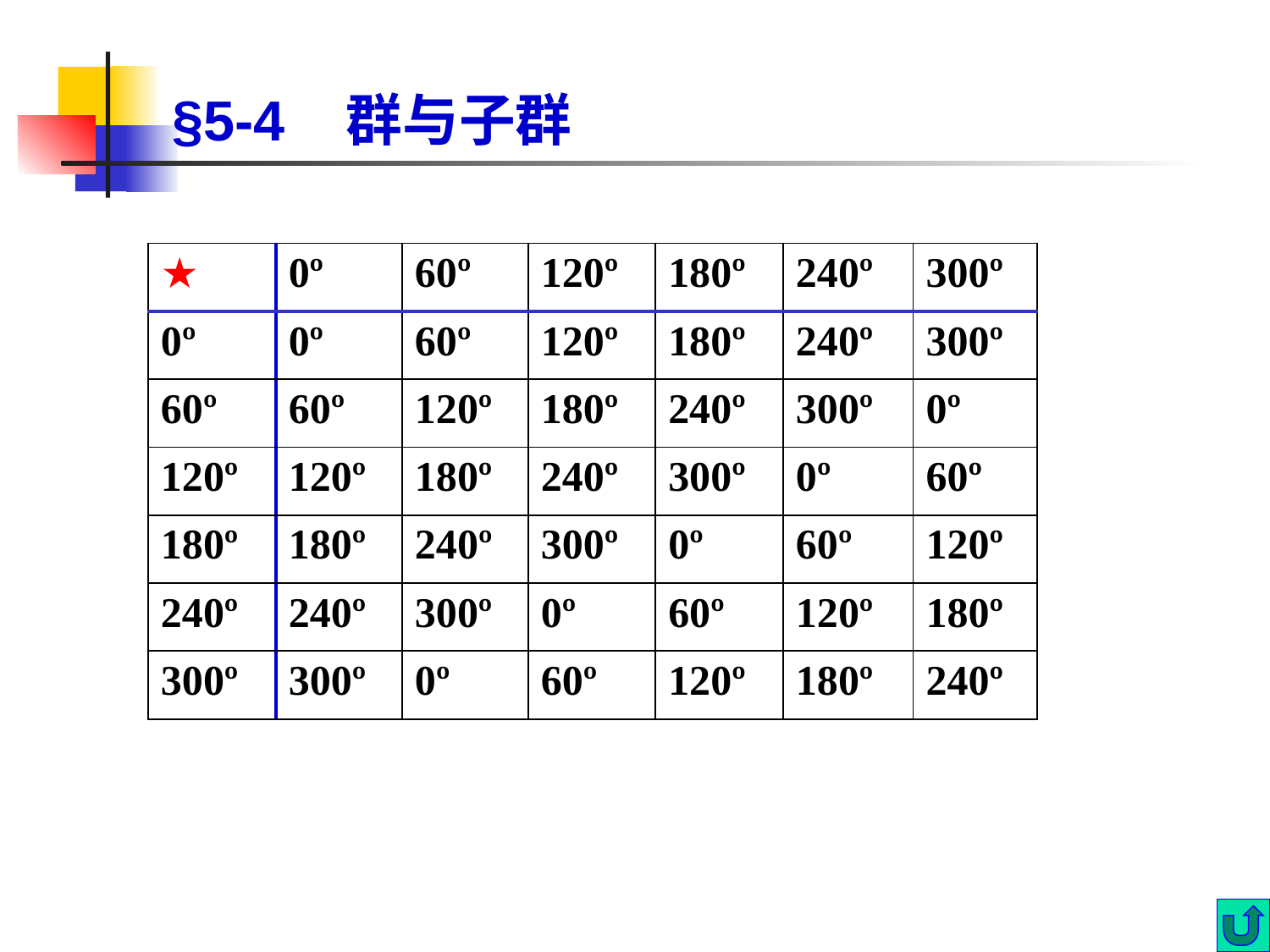

# §5-4   群与子群
| ★ | 0º | 60º | 120º | 180º | 240º | 300º |
| --- | --- | --- | --- | --- | --- | --- |
| 0º | 0º | 60º | 120º | 180º | 240º | 300º |
| 60º | 60º | 120º | 180º | 240º | 300º | 0º |
| 120º | 120º | 180º | 240º | 300º | 0º | 60º |
| 180º | 180º | 240º | 300º | 0º | 60º | 120º |
| 240º | 240º | 300º | 0º | 60º | 120º | 180º |
| 300º | 300º | 0º | 60º | 120º | 180º | 240º |
21